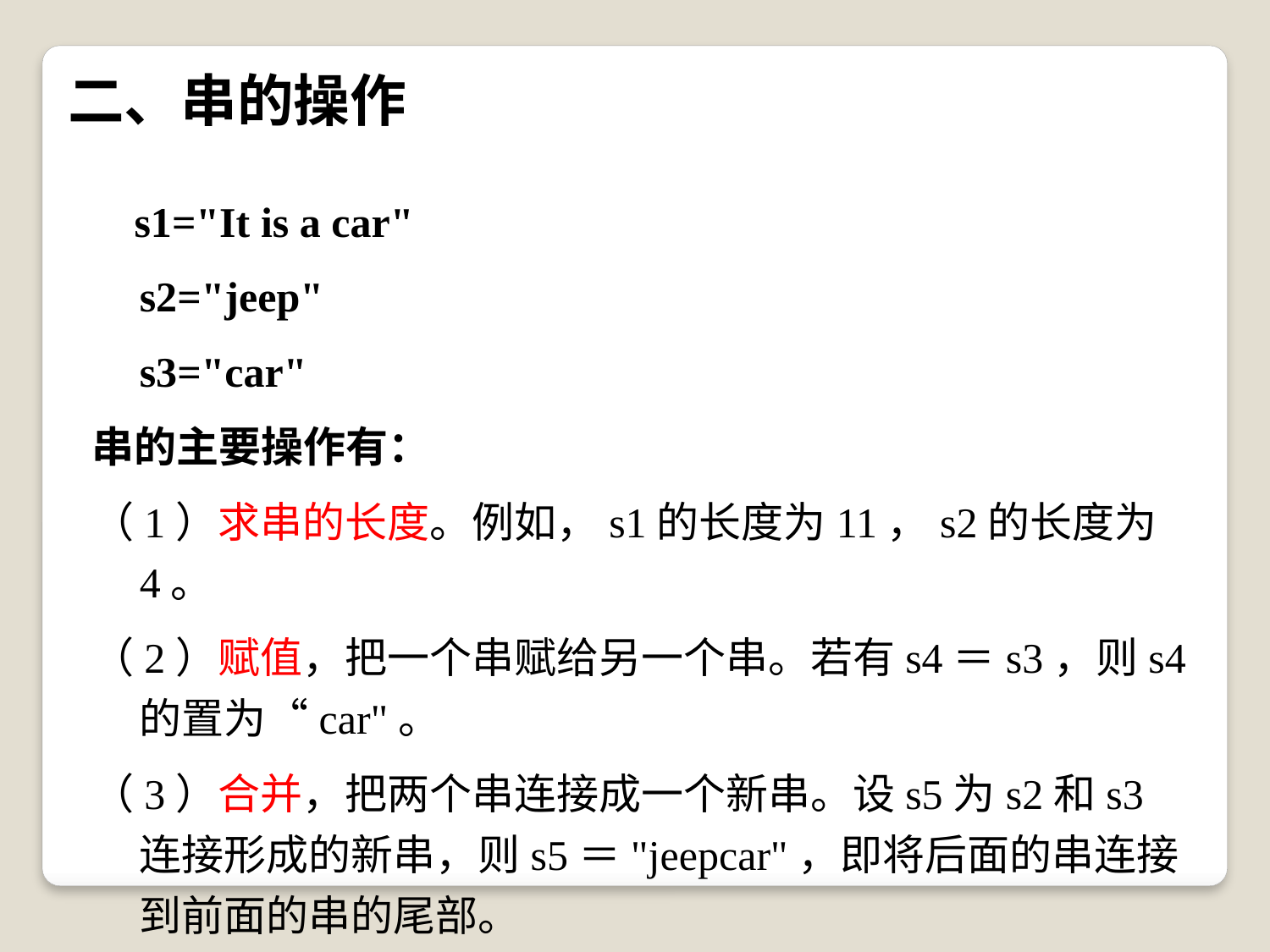

# 二、串的操作
    s1="It is a car"
	s2="jeep"
	s3="car"
串的主要操作有：
（1）求串的长度。例如，s1的长度为11，s2的长度为4。
（2）赋值，把一个串赋给另一个串。若有s4＝s3，则s4的置为“car"。
（3）合并，把两个串连接成一个新串。设s5为s2和s3连接形成的新串，则s5＝"jeepcar"，即将后面的串连接到前面的串的尾部。